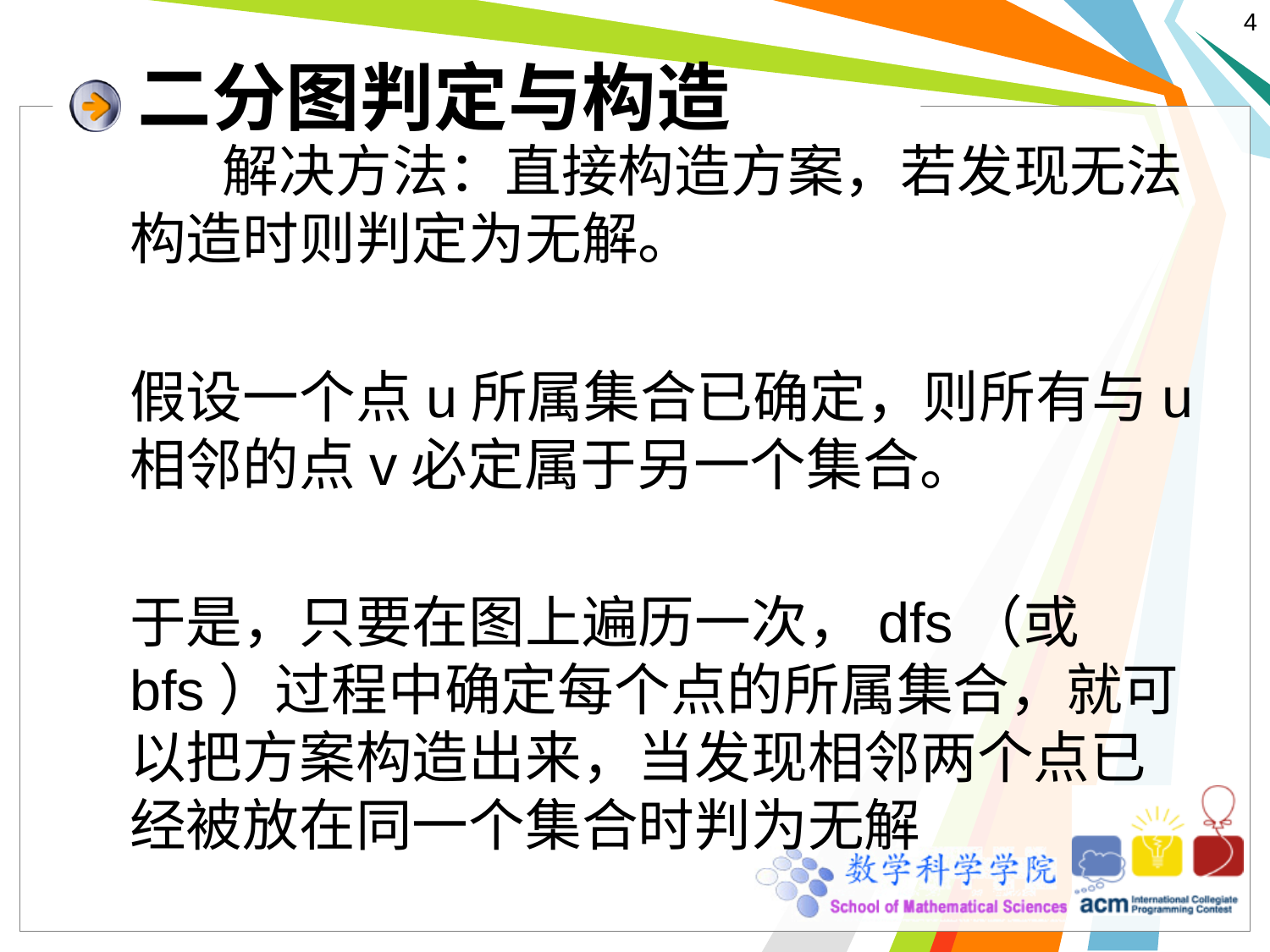

# 二分图判定与构造
          解决方法：直接构造方案，若发现无法构造时则判定为无解。

	假设一个点u所属集合已确定，则所有与u相邻的点v必定属于另一个集合。

	于是，只要在图上遍历一次，dfs（或bfs）过程中确定每个点的所属集合，就可以把方案构造出来，当发现相邻两个点已经被放在同一个集合时判为无解